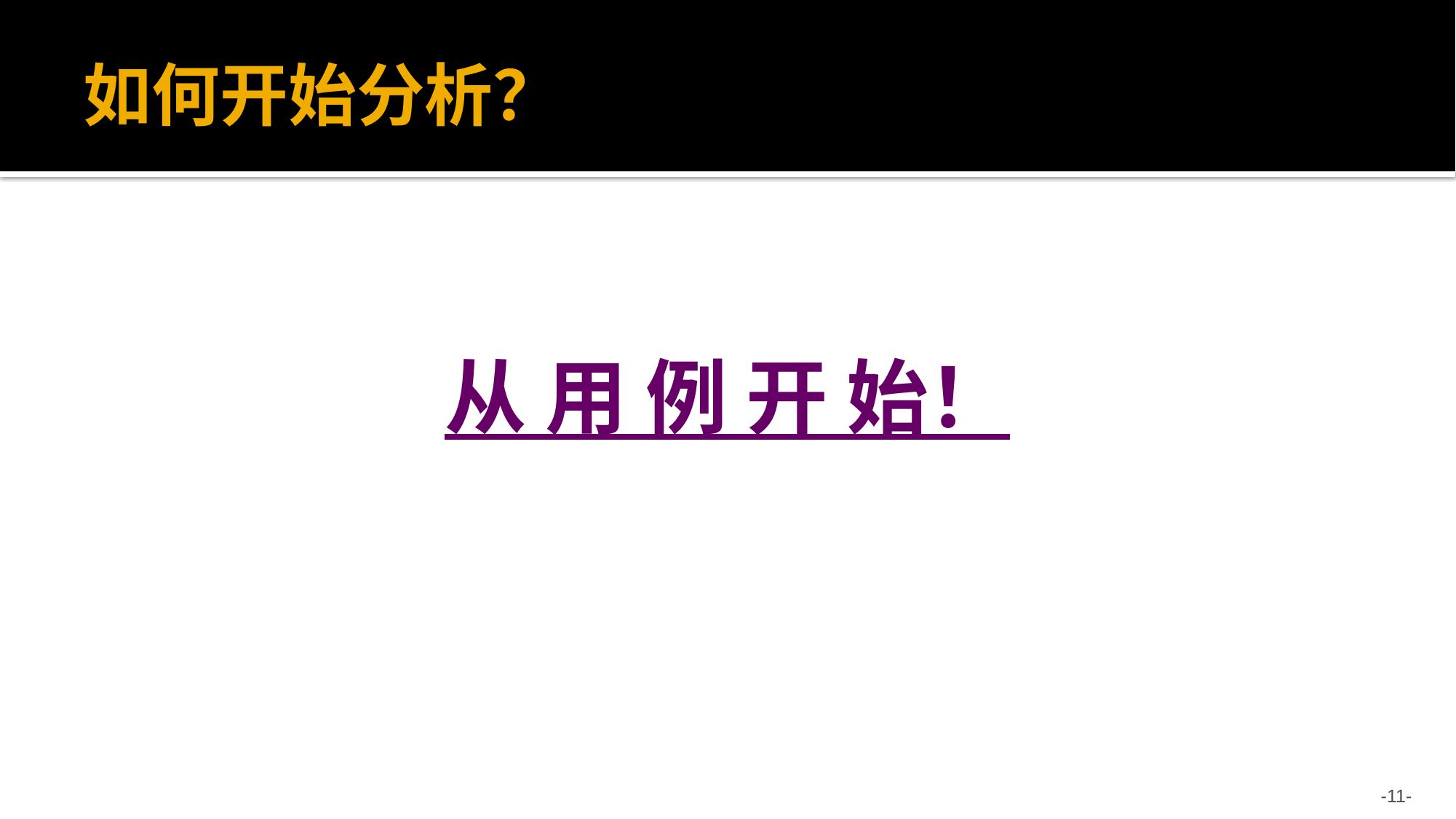

# 如何开始分析？
从 用 例 开 始！
-11-